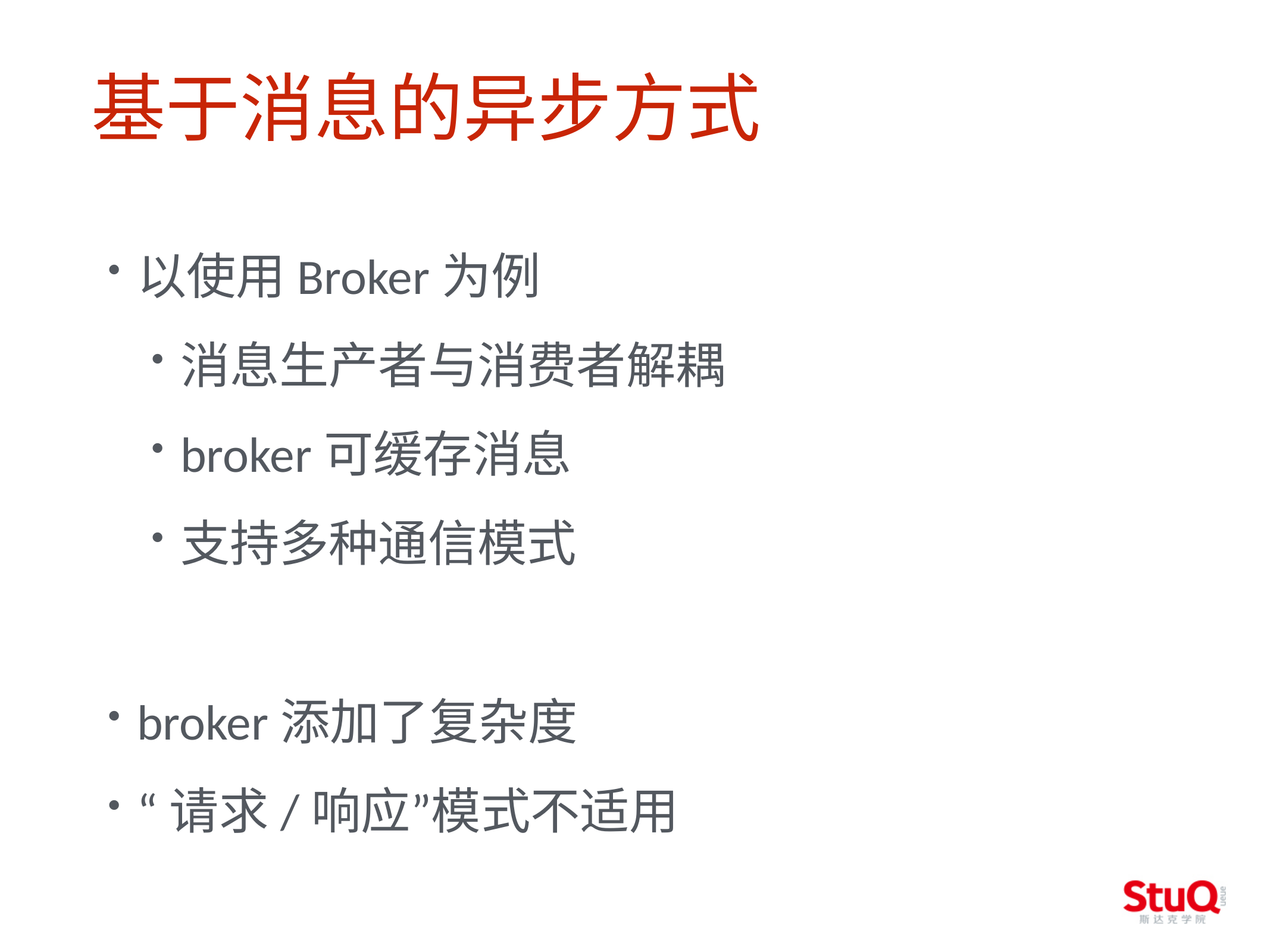

基于消息的异步方式
以使用Broker为例
消息生产者与消费者解耦
broker可缓存消息
支持多种通信模式

broker添加了复杂度
“请求/响应”模式不适用